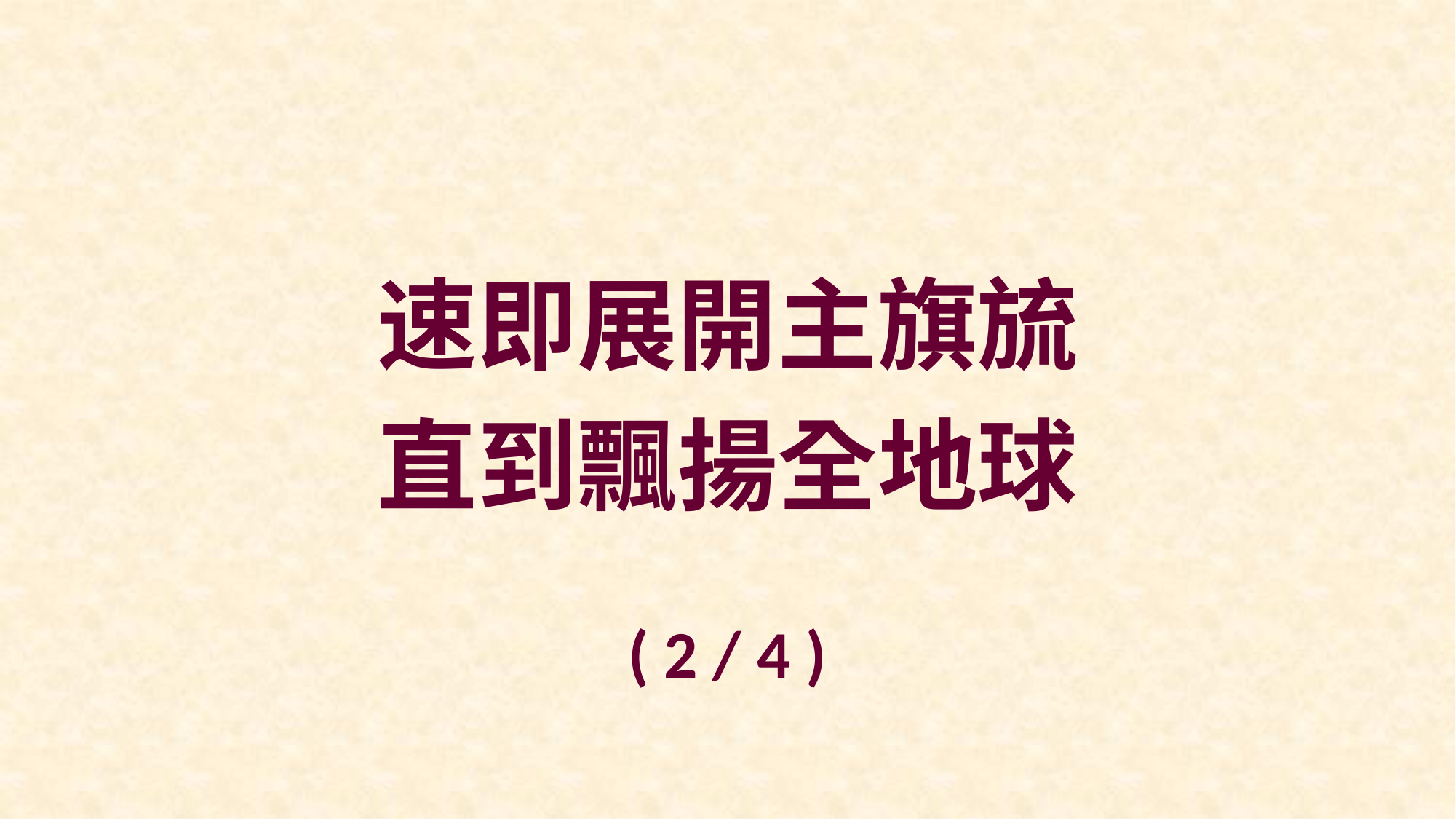

速即展開主旗旈
直到飄揚全地球
( 2 / 4 )